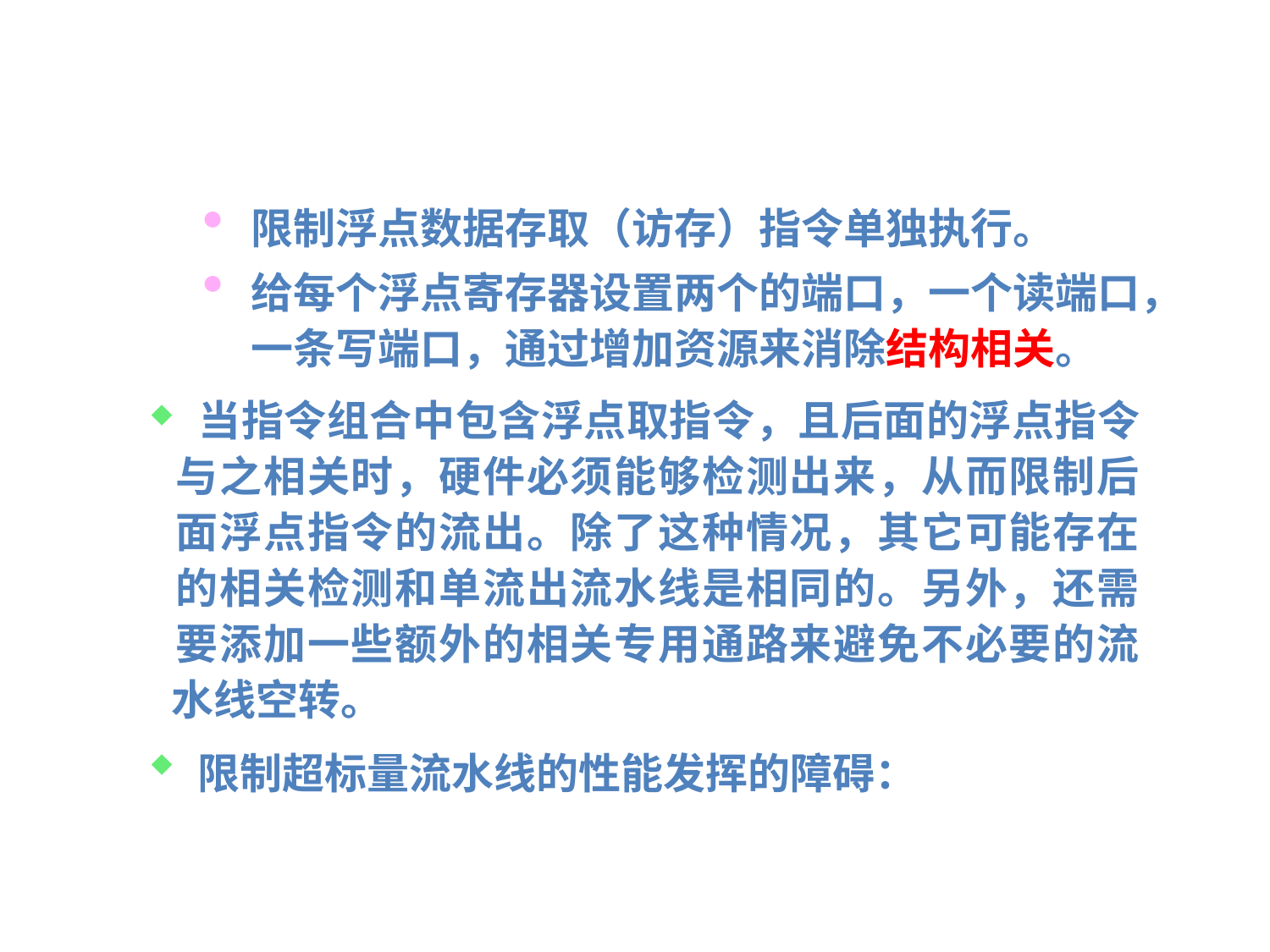

限制浮点数据存取（访存）指令单独执行。
给每个浮点寄存器设置两个的端口，一个读端口，一条写端口，通过增加资源来消除结构相关。
 当指令组合中包含浮点取指令，且后面的浮点指令
  与之相关时，硬件必须能够检测出来，从而限制后
  面浮点指令的流出。除了这种情况，其它可能存在
  的相关检测和单流出流水线是相同的。另外，还需
  要添加一些额外的相关专用通路来避免不必要的流
  水线空转。
 限制超标量流水线的性能发挥的障碍：